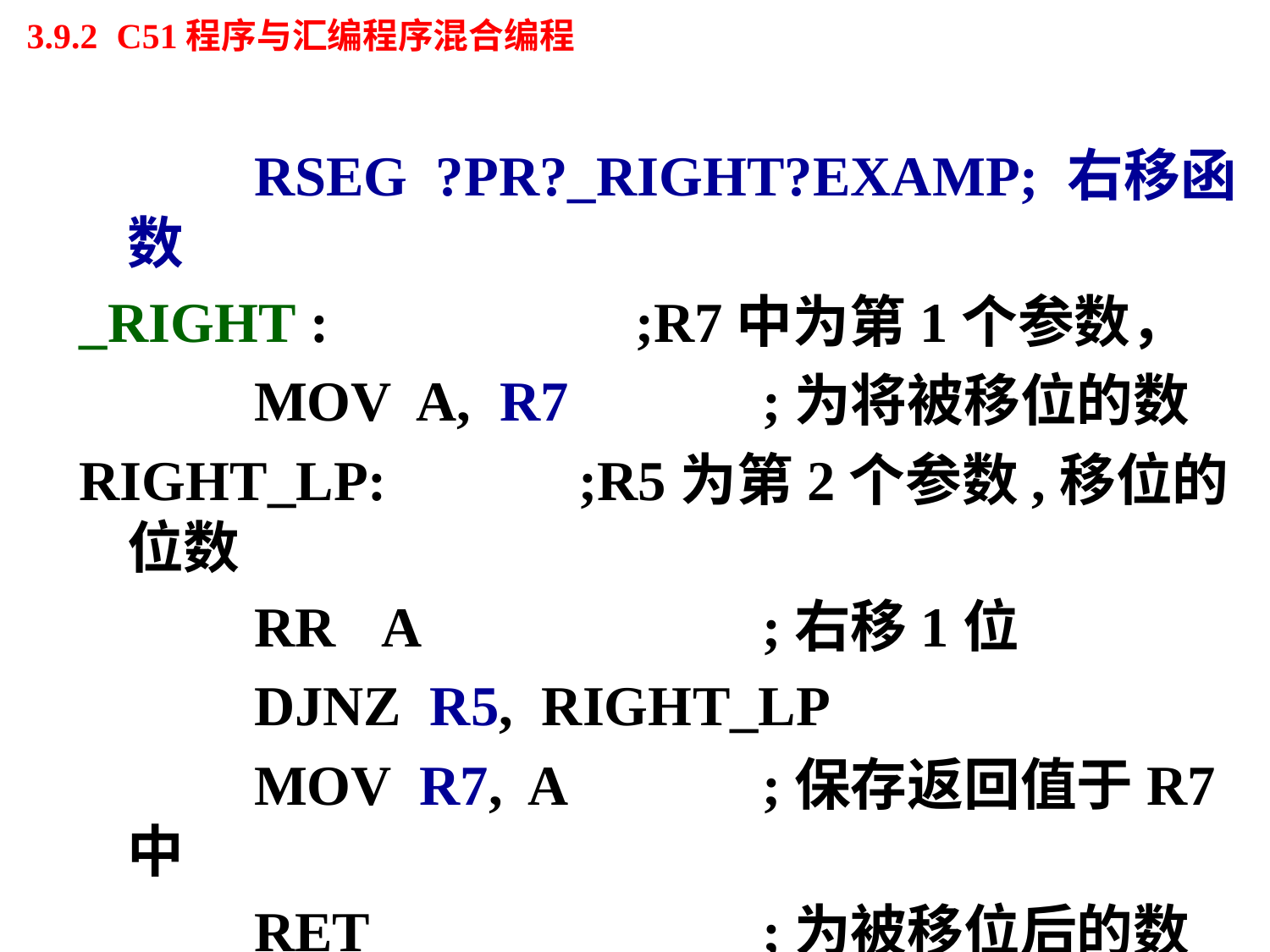

# 3.9.2  C51程序与汇编程序混合编程
		RSEG  ?PR?_RIGHT?EXAMP; 右移函数
_RIGHT : 			;R7中为第1个参数，
		MOV  A,  R7		;为将被移位的数
RIGHT_LP:	     ;R5为第2个参数,移位的位数
		RR	A			;右移1位
		DJNZ  R5,  RIGHT_LP
		MOV  R7,  A		;保存返回值于R7中
		RET 			;为被移位后的数